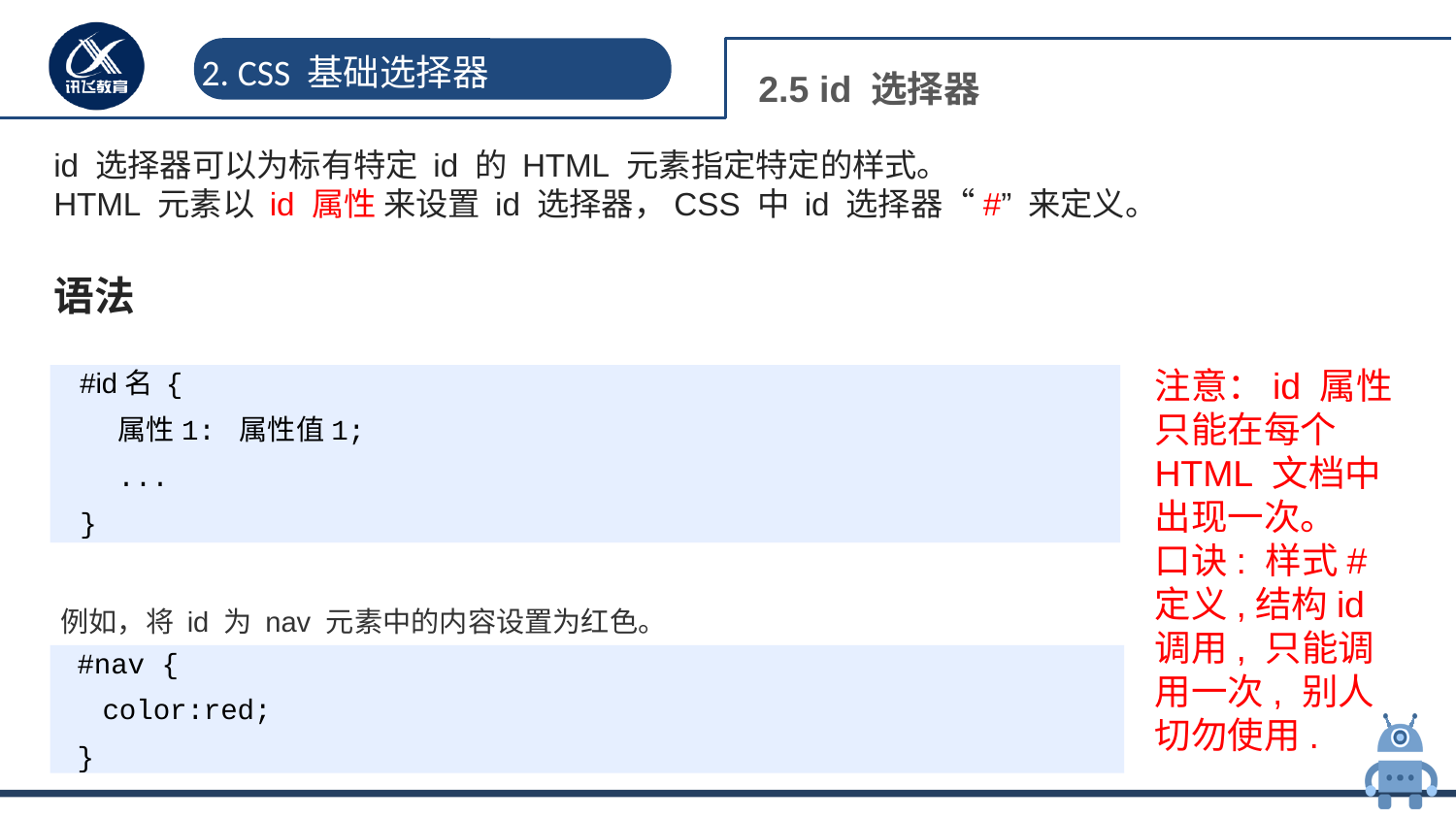

2. CSS 基础选择器
2.5 id 选择器
id 选择器可以为标有特定 id 的 HTML 元素指定特定的样式。
HTML 元素以 id 属性 来设置 id 选择器，CSS 中 id 选择器“#” 来定义。

语法

注意：id 属性只能在每个 HTML 文档中出现一次。
口诀: 样式#定义,结构id调用, 只能调用一次, 别人切勿使用.
#id名 {
属性1: 属性值1;
...
}
例如，将 id 为 nav 元素中的内容设置为红色。
#nav {
color:red;
}